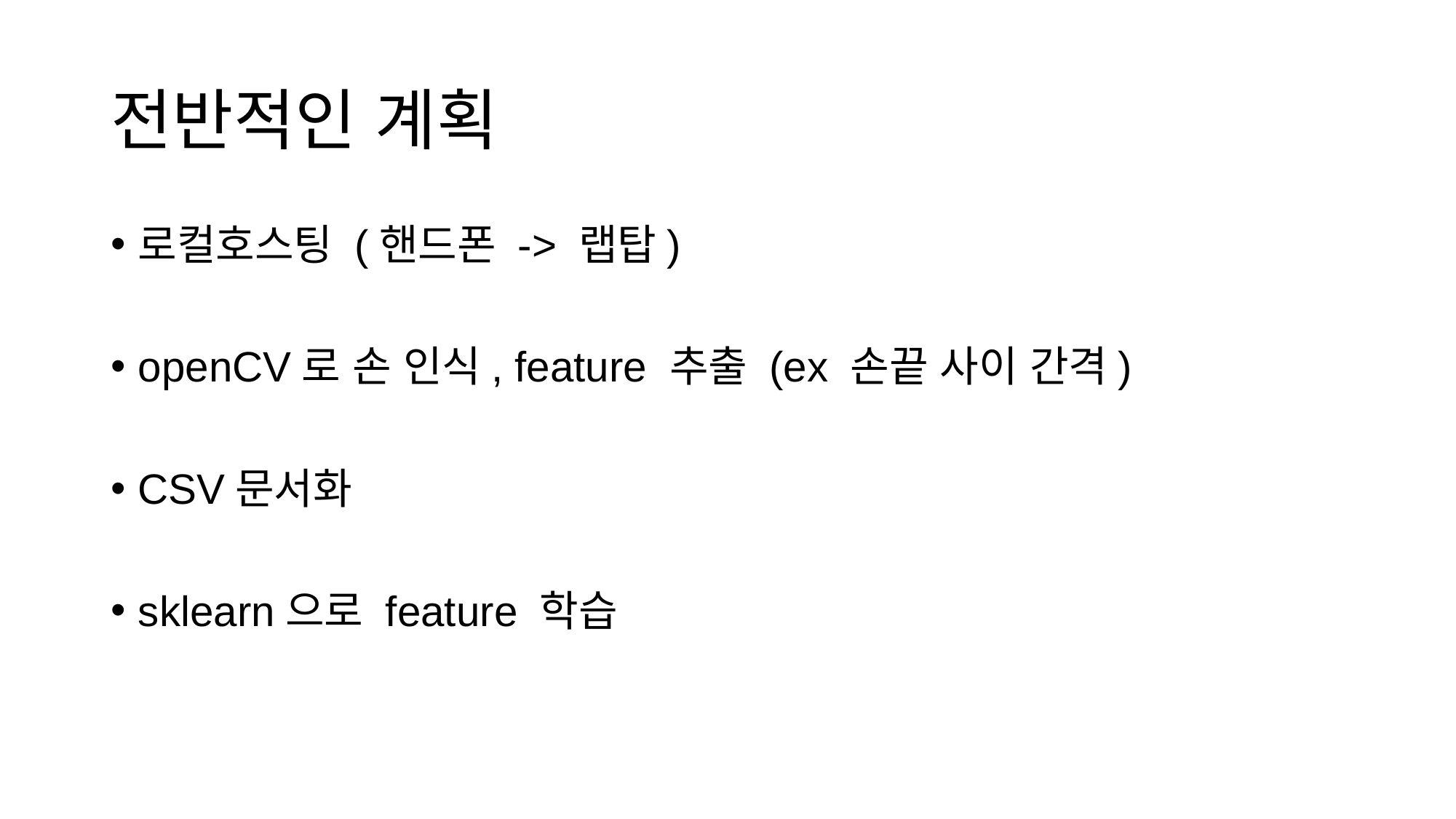

# 전반적인 계획
로컬호스팅 (핸드폰 -> 랩탑)

openCV로 손 인식, feature 추출 (ex 손끝 사이 간격)

CSV문서화

sklearn으로 feature 학습